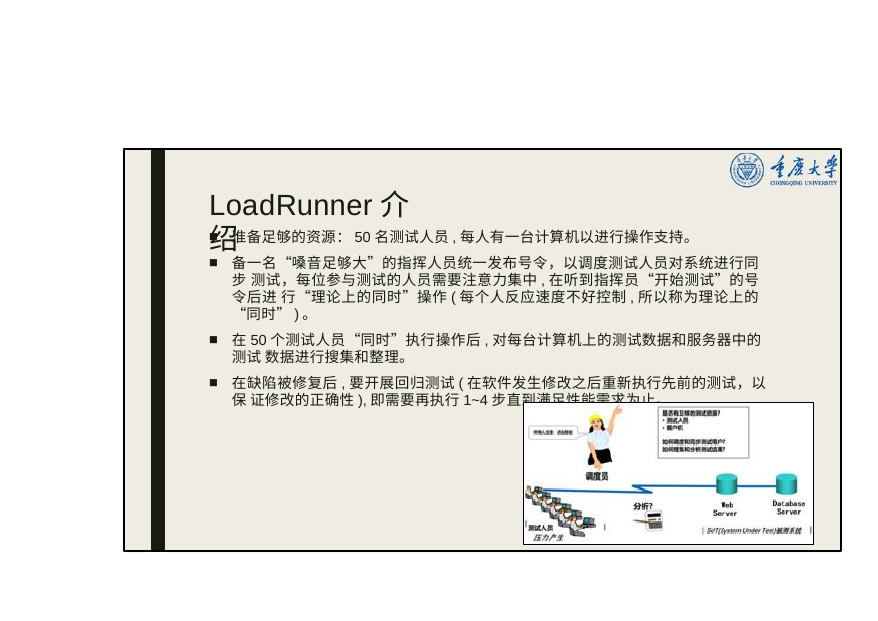

# LoadRunner介绍
准备足够的资源：50名测试人员,每人有一台计算机以进行操作支持。
备一名“嗓音足够大”的指挥人员统一发布号令，以调度测试人员对系统进行同步 测试，每位参与测试的人员需要注意力集中,在听到指挥员“开始测试”的号令后进 行“理论上的同时”操作(每个人反应速度不好控制,所以称为理论上的“同时”)。
在50个测试人员“同时”执行操作后,对每台计算机上的测试数据和服务器中的测试 数据进行搜集和整理。
在缺陷被修复后,要开展回归测试(在软件发生修改之后重新执行先前的测试，以保 证修改的正确性),即需要再执行1~4步直到满足性能需求为止。